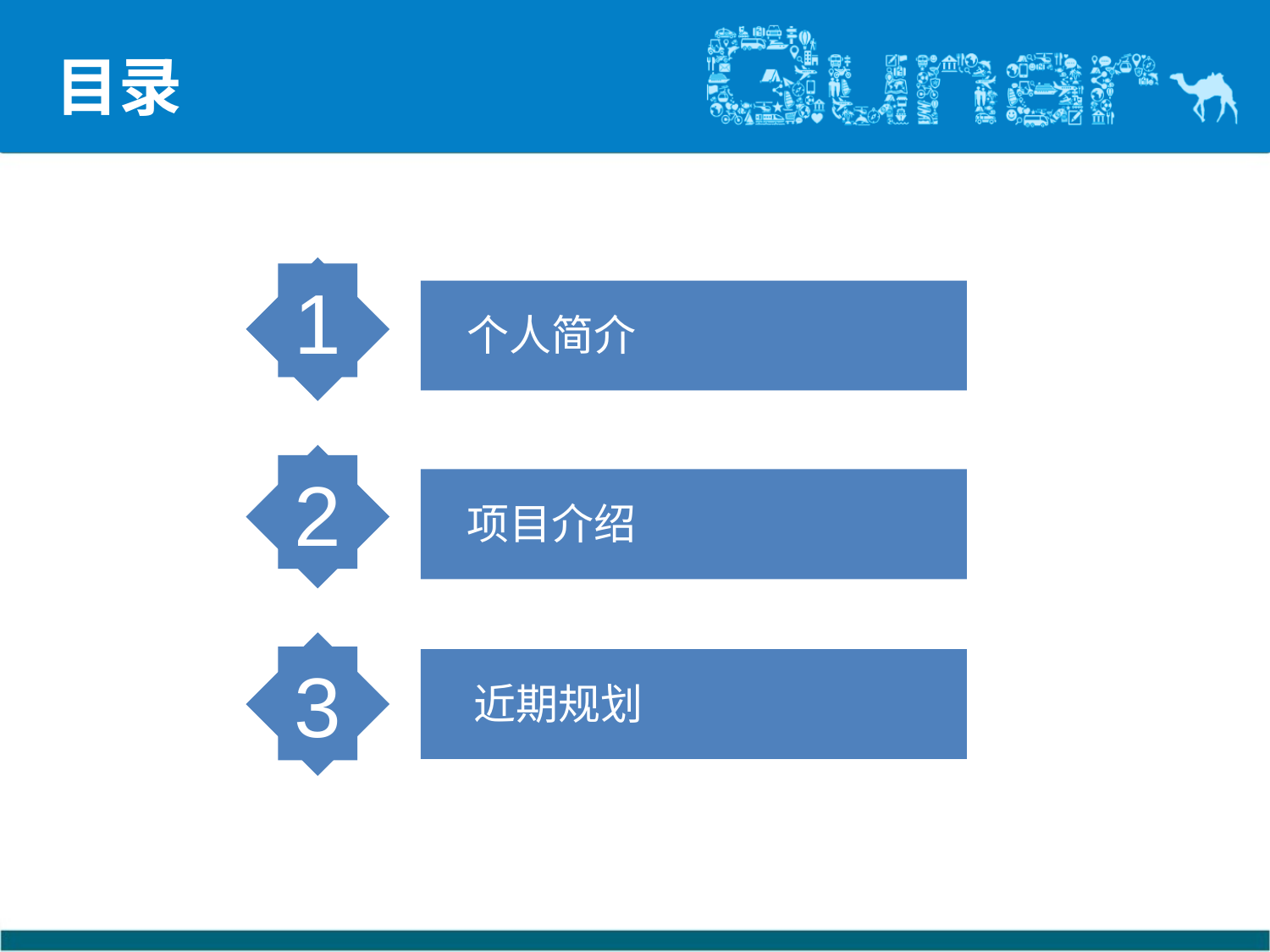

目录

1

个人简介

2

项目介绍

3

 近期规划